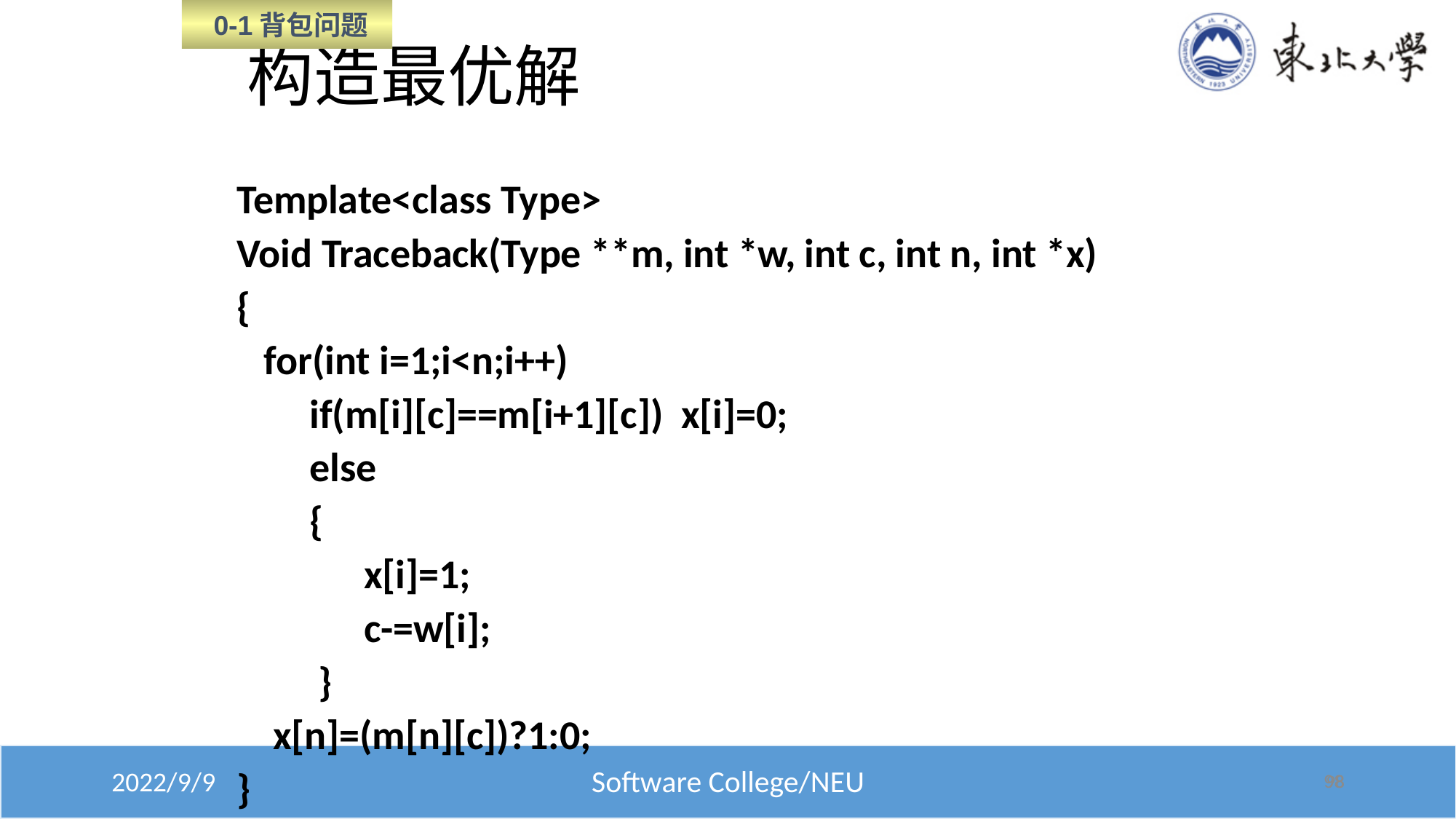

0-1背包问题
# 构造最优解
Template<class Type>
Void Traceback(Type **m, int *w, int c, int n, int *x)
{
   for(int i=1;i<n;i++)
        if(m[i][c]==m[i+1][c])  x[i]=0;
        else
        {
              x[i]=1;
              c-=w[i];
         }
    x[n]=(m[n][c])?1:0;
}
98